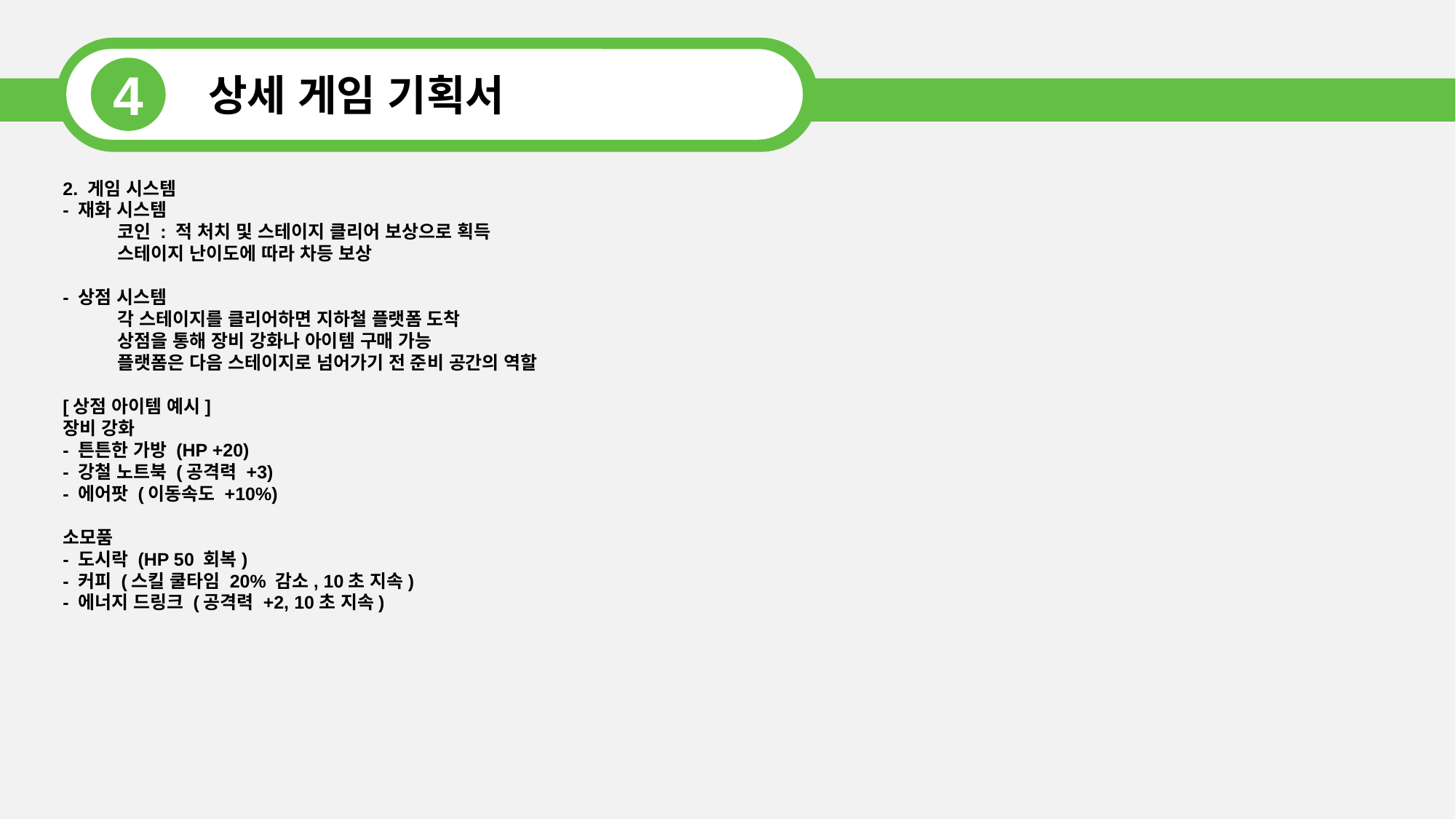

4

상세 게임 기획서

2. 게임 시스템
- 재화 시스템
코인 : 적 처치 및 스테이지 클리어 보상으로 획득
스테이지 난이도에 따라 차등 보상

- 상점 시스템
각 스테이지를 클리어하면 지하철 플랫폼 도착
상점을 통해 장비 강화나 아이템 구매 가능
플랫폼은 다음 스테이지로 넘어가기 전 준비 공간의 역할

[상점 아이템 예시]
장비 강화
- 튼튼한 가방 (HP +20)
- 강철 노트북 (공격력 +3)
- 에어팟 (이동속도 +10%)

소모품
- 도시락 (HP 50 회복)
- 커피 (스킬 쿨타임 20% 감소, 10초 지속)
- 에너지 드링크 (공격력 +2, 10초 지속)